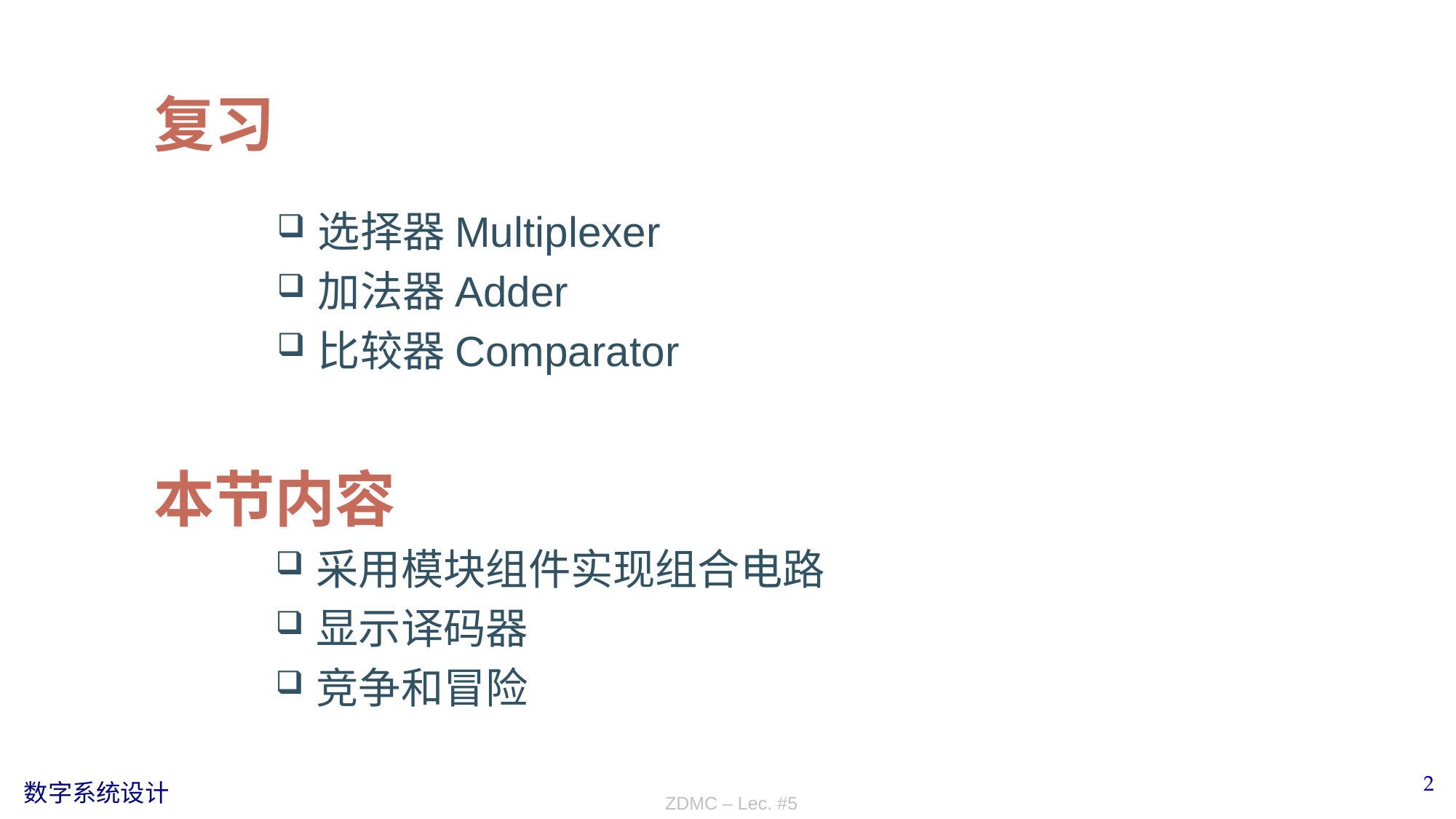

# 复习
选择器Multiplexer
加法器Adder
比较器Comparator

本节内容
采用模块组件实现组合电路
显示译码器
竞争和冒险
ZDMC – Lec. #5
2